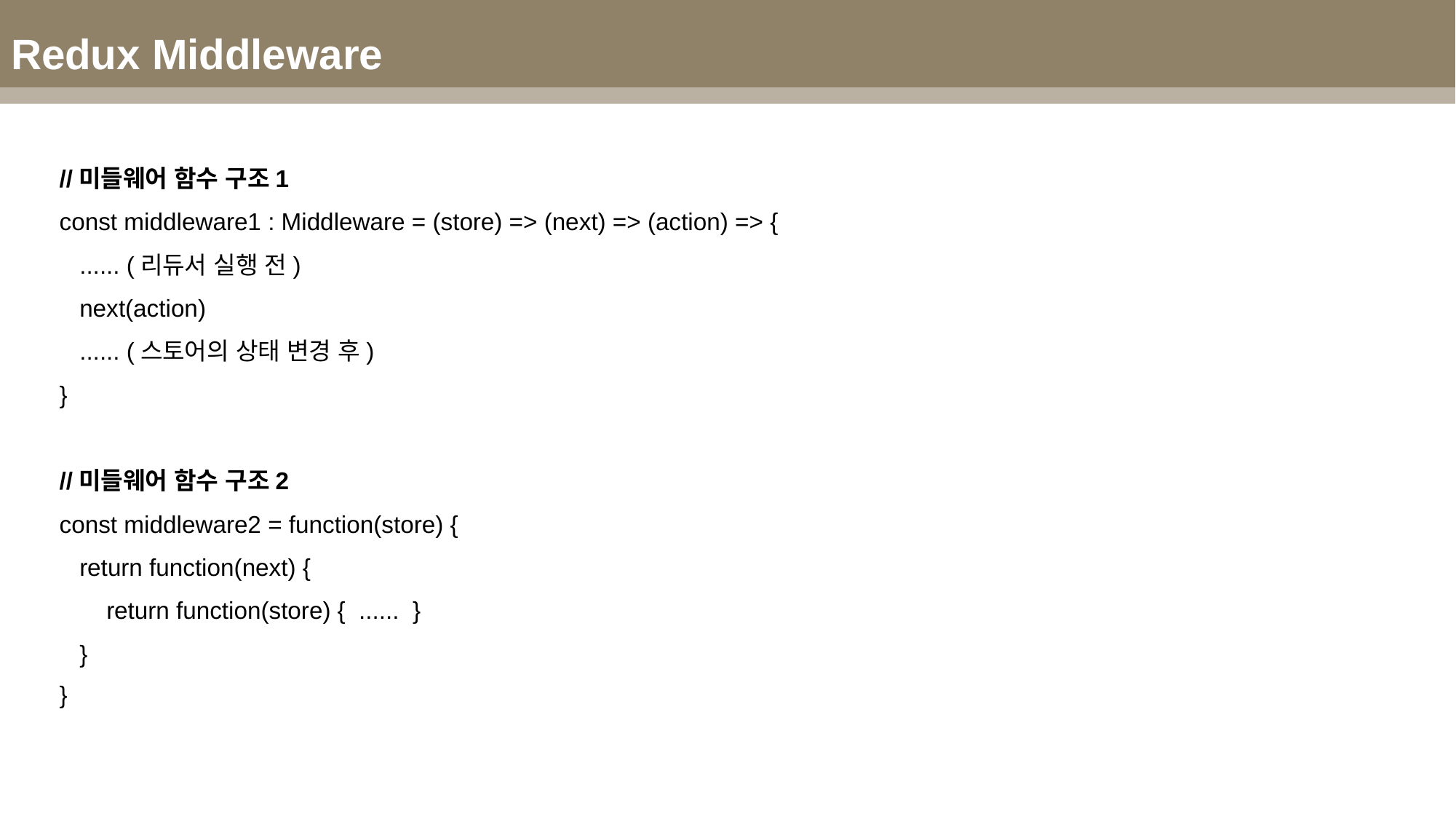

Redux Middleware
//미들웨어 함수 구조1
const middleware1 : Middleware = (store) => (next) => (action) => {
   ...... (리듀서 실행 전)
   next(action)
   ...... (스토어의 상태 변경 후)
}

//미들웨어 함수 구조2
const middleware2 = function(store) {
   return function(next) {
       return function(store) {  ......  }
   }
}